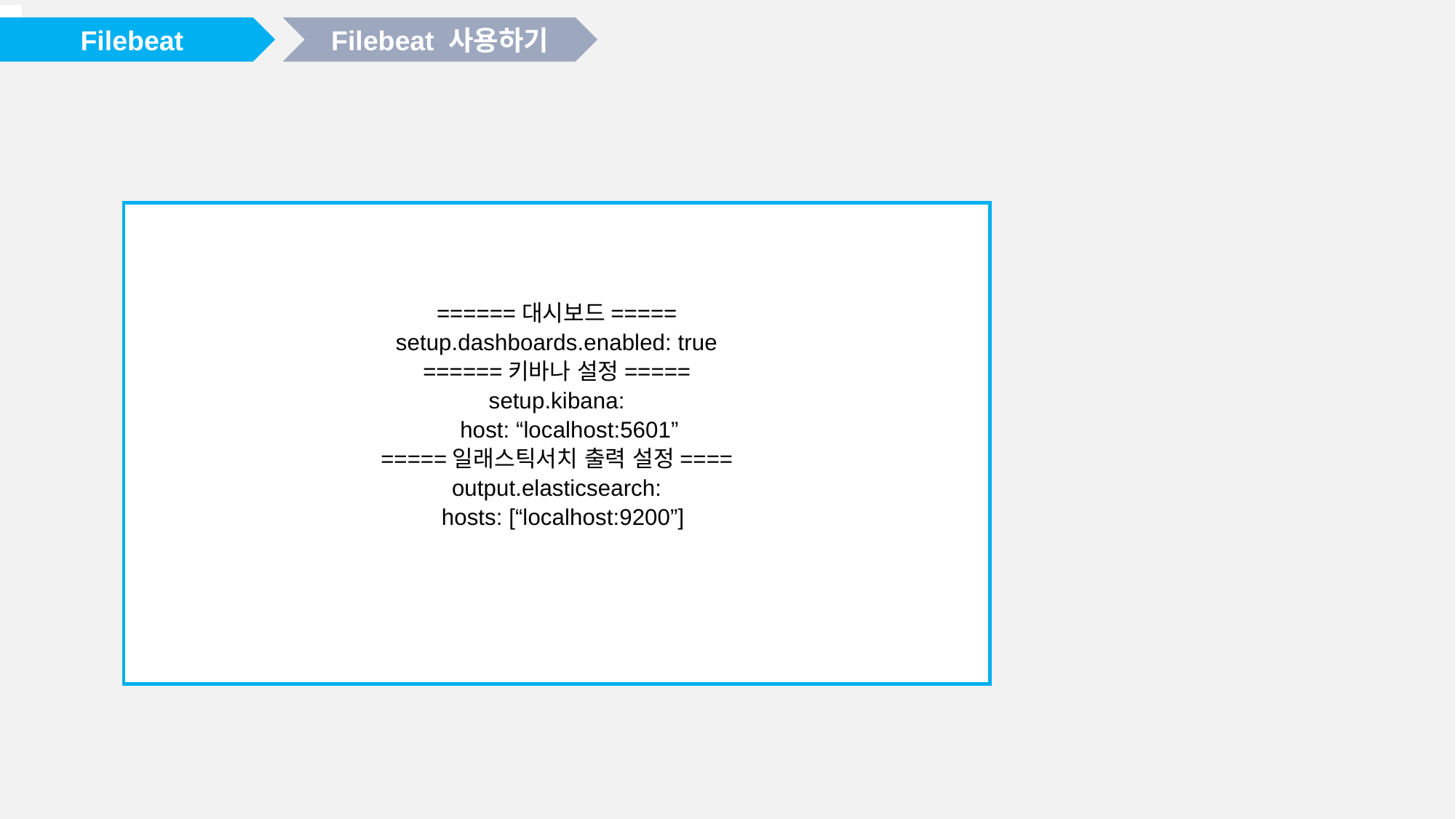

Filebeat
Filebeat 사용하기

======대시보드=====
setup.dashboards.enabled: true
======키바나 설정=====
setup.kibana:
    host: “localhost:5601”
=====일래스틱서치 출력 설정====
output.elasticsearch:
    hosts: [“localhost:9200”]